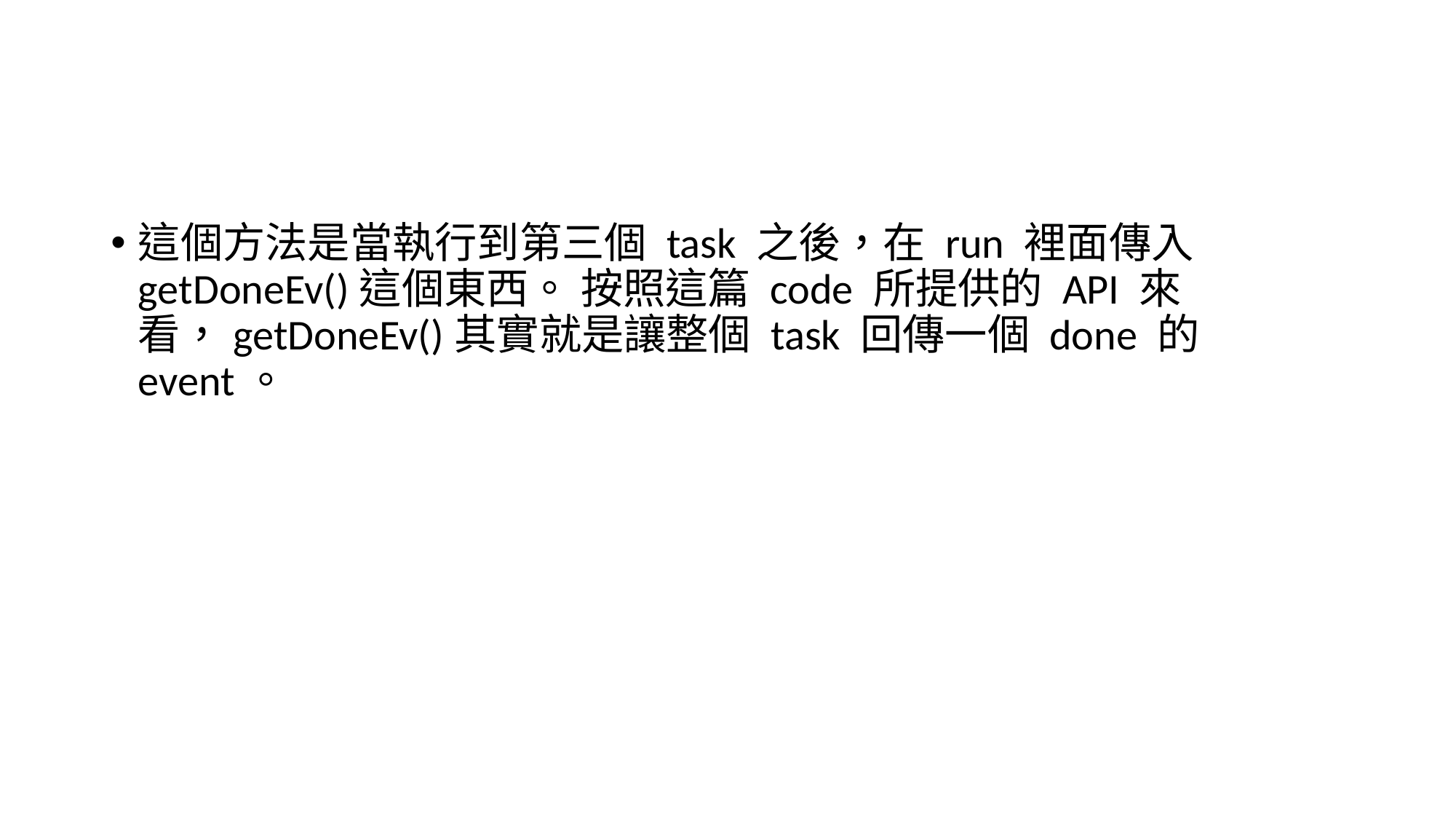

這個方法是當執行到第三個 task 之後，在 run 裡面傳入 getDoneEv()這個東西。 按照這篇 code 所提供的 API 來看，getDoneEv()其實就是讓整個 task 回傳一個 done 的 event。